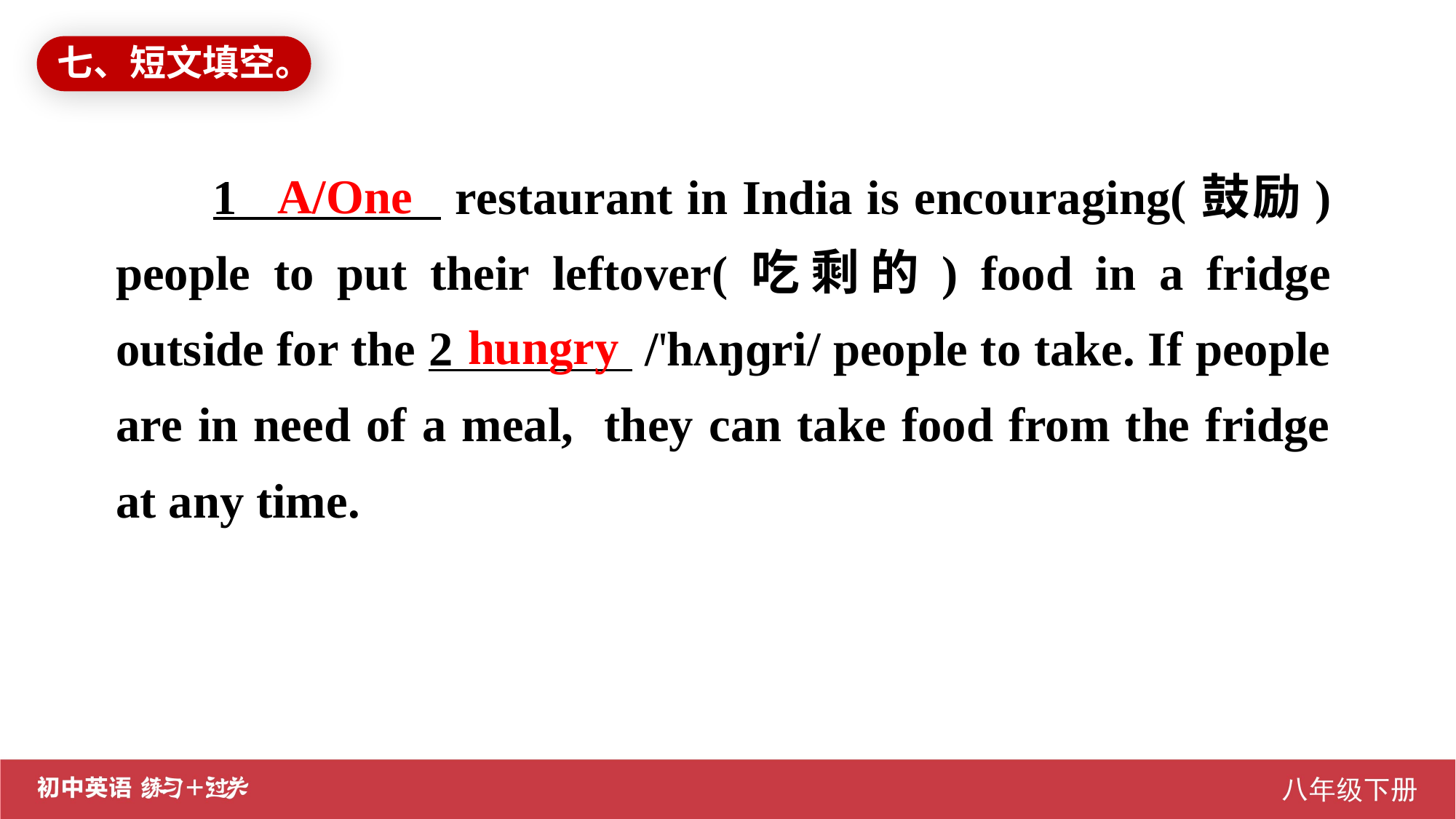

七、短文填空。

1               restaurant in India is encouraging(鼓励) people to put their leftover(吃剩的) food in a fridge outside for the 2               /'hʌŋɡri/ people to take. If people are in need of a meal,  they can take food from the fridge at any time.
A/One
hungry